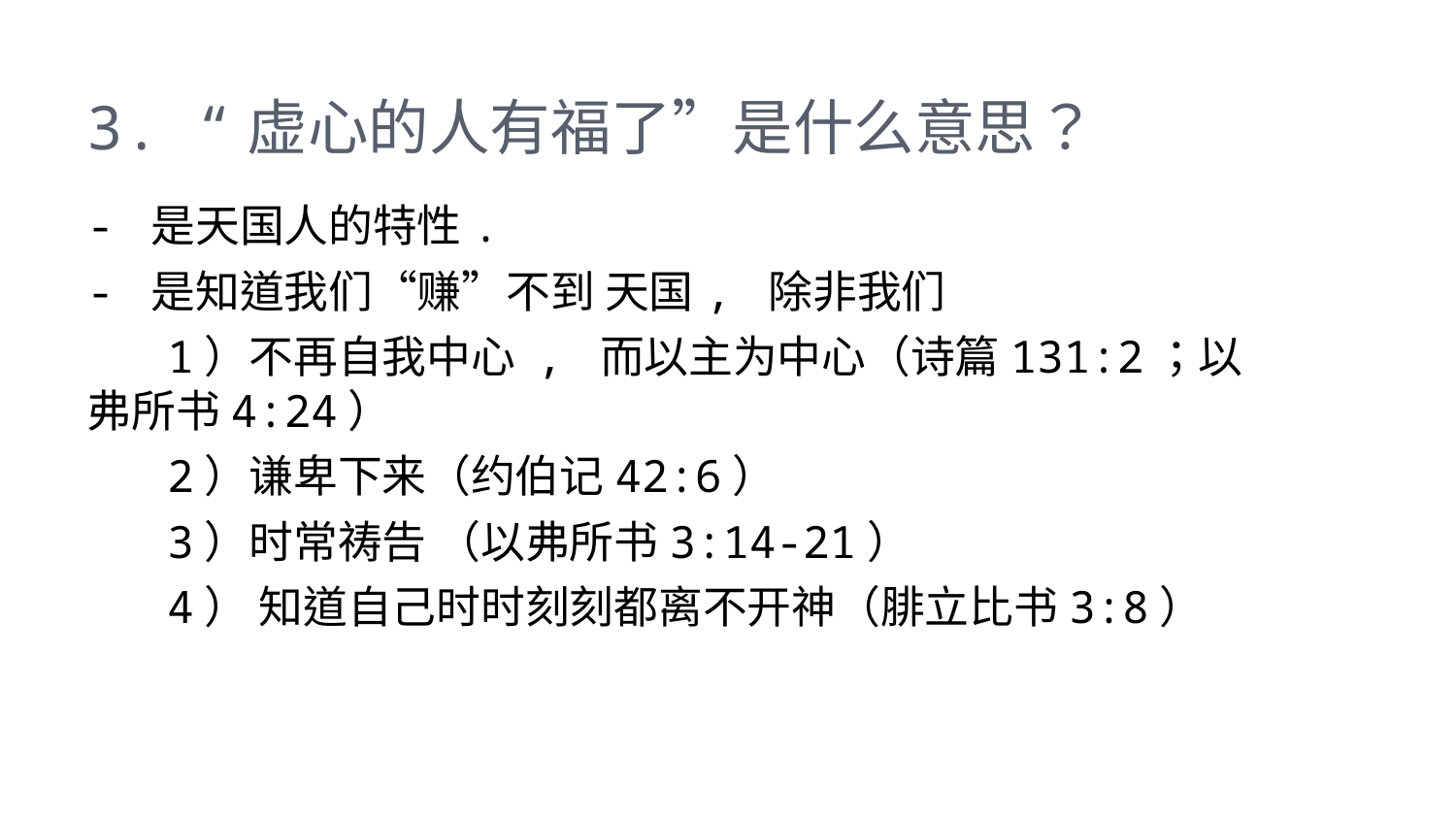

# 3. “虚心的人有福了”是什么意思？
- 是天国人的特性.
- 是知道我们“赚”不到 天国, 除非我们
   1）不再自我中心 , 而以主为中心（诗篇131:2；以弗所书4:24）
   2）谦卑下来（约伯记42:6）
   3）时常祷告 （以弗所书3:14-21）
   4） 知道自己时时刻刻都离不开神（腓立比书3:8）